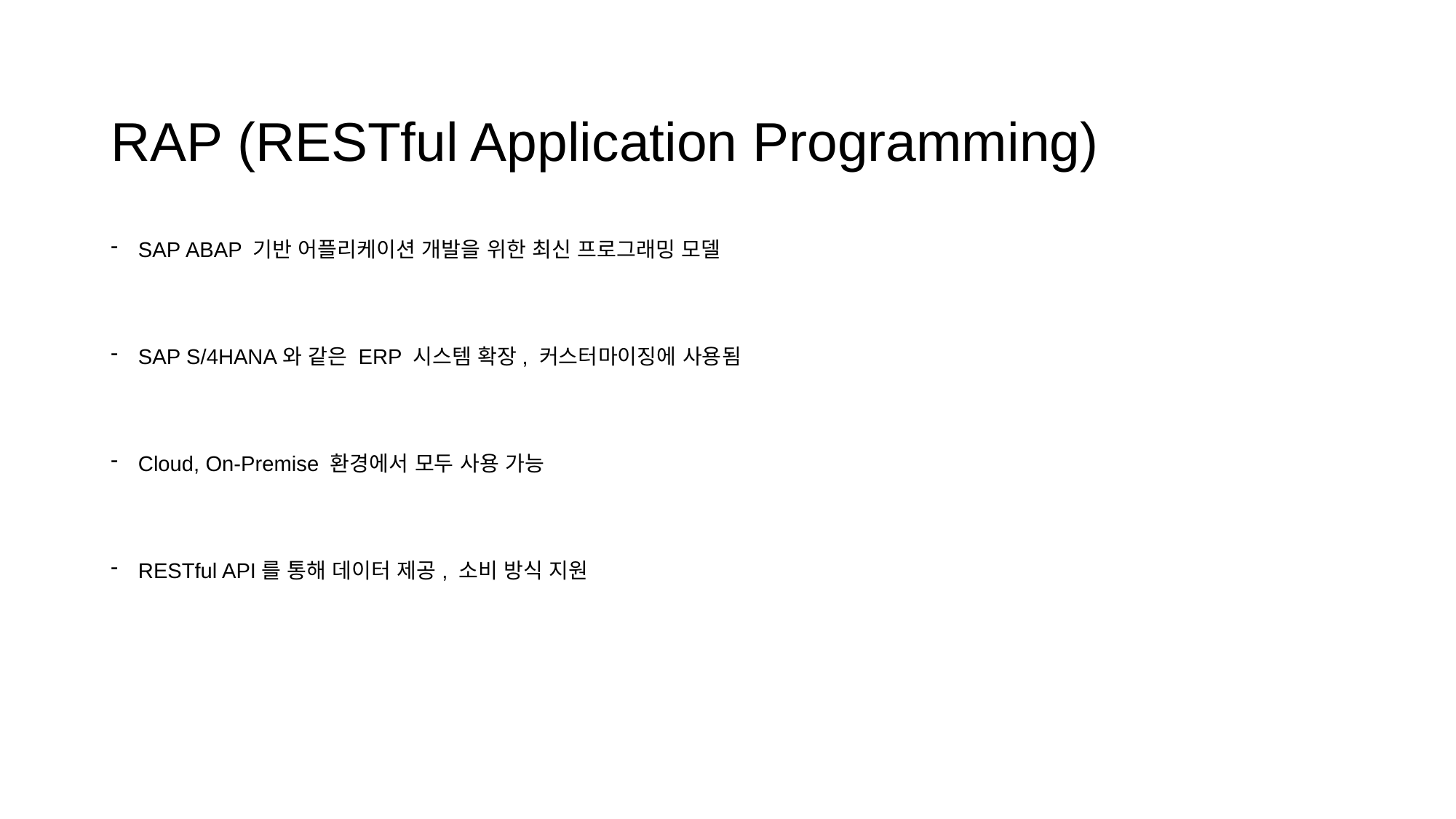

# RAP (RESTful Application Programming)
SAP ABAP 기반 어플리케이션 개발을 위한 최신 프로그래밍 모델

SAP S/4HANA와 같은 ERP 시스템 확장, 커스터마이징에 사용됨

Cloud, On-Premise 환경에서 모두 사용 가능

RESTful API를 통해 데이터 제공, 소비 방식 지원